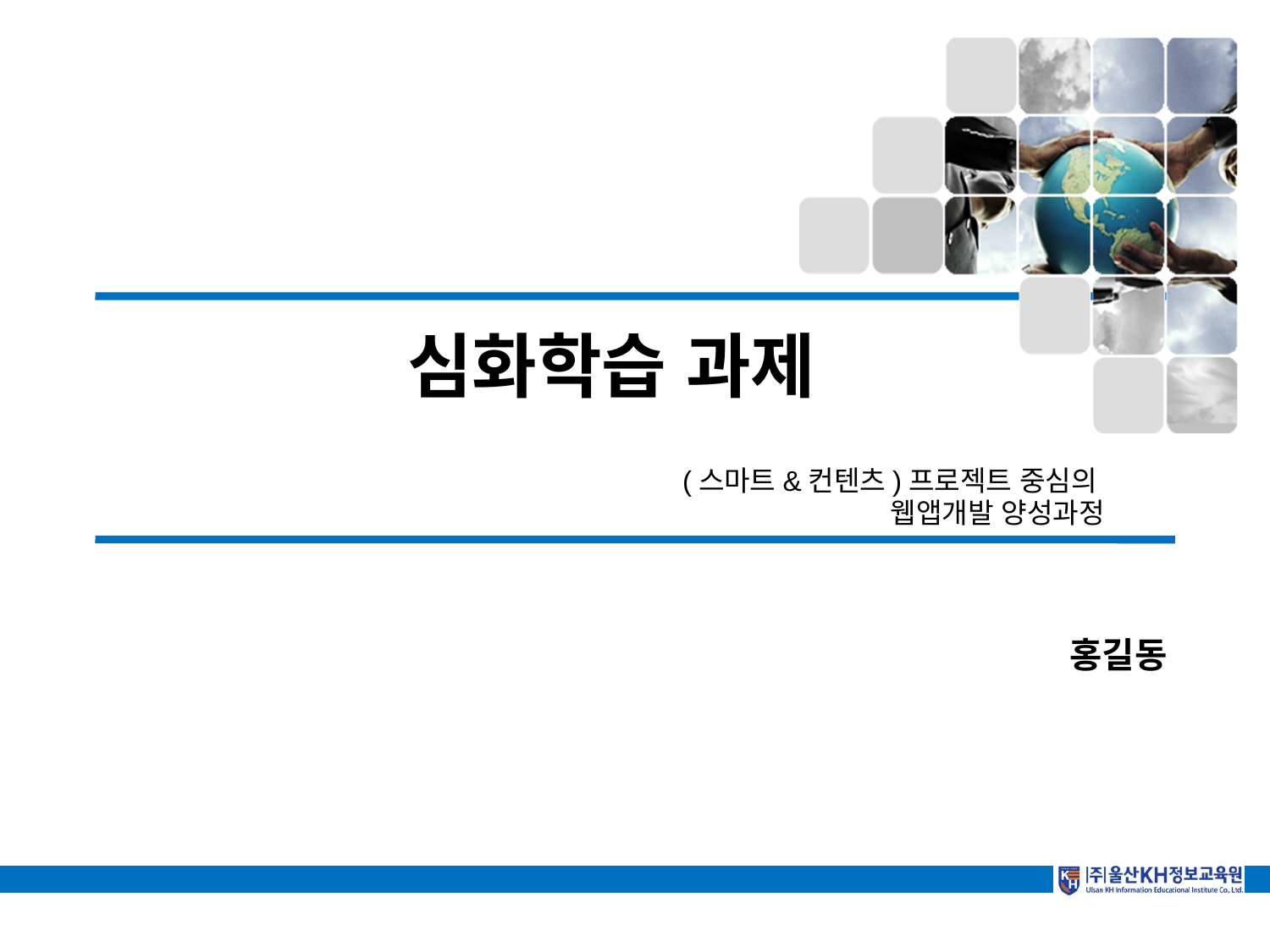

# 심화학습 과제
(스마트&컨텐츠)프로젝트 중심의
웹앱개발 양성과정
홍길동